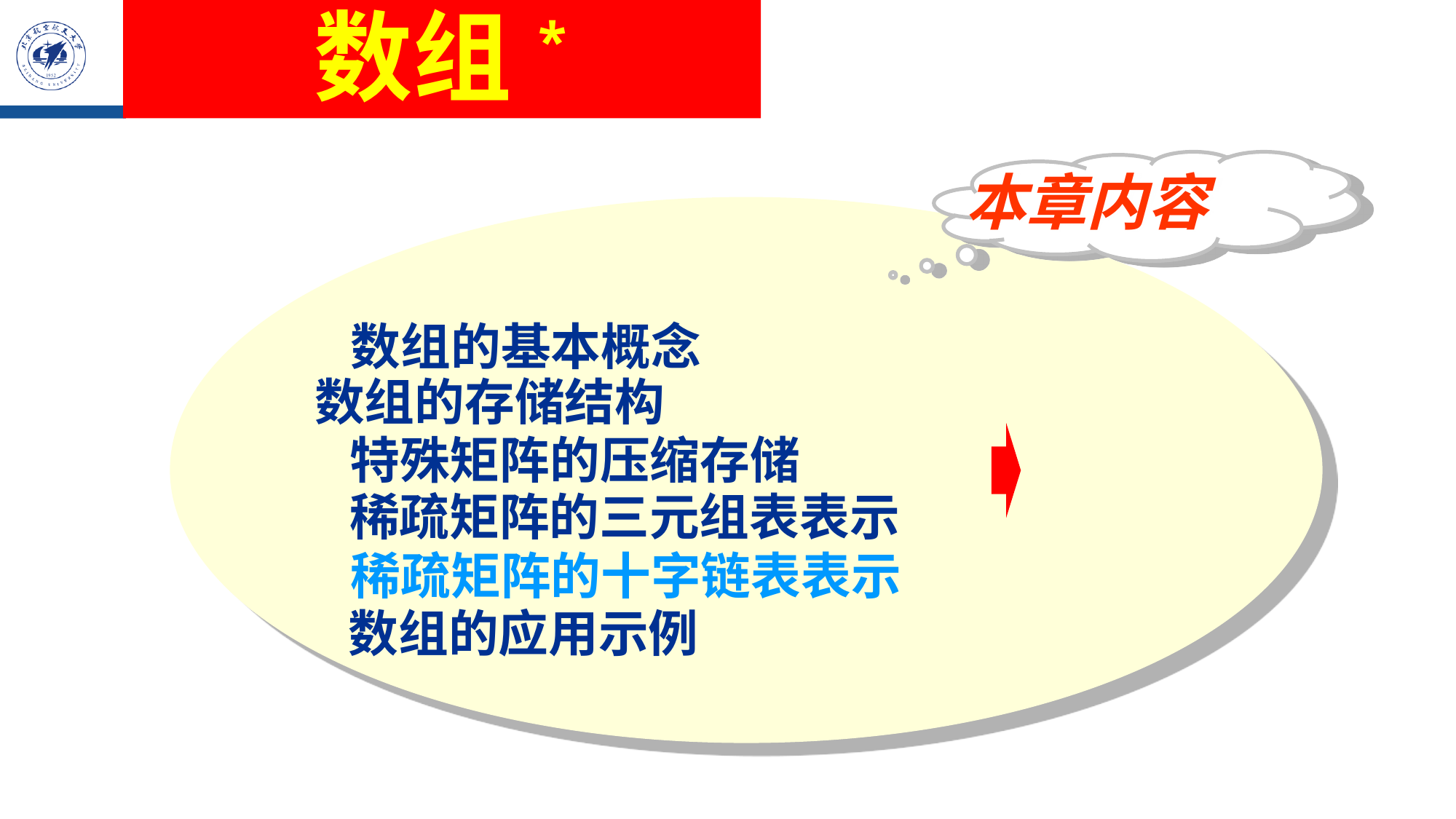

数组*

本章内容

数组的基本概念
  数组的存储结构

  特殊矩阵的压缩存储
  稀疏矩阵的三元组表表示
  稀疏矩阵的十字链表表示
  数组的应用示例